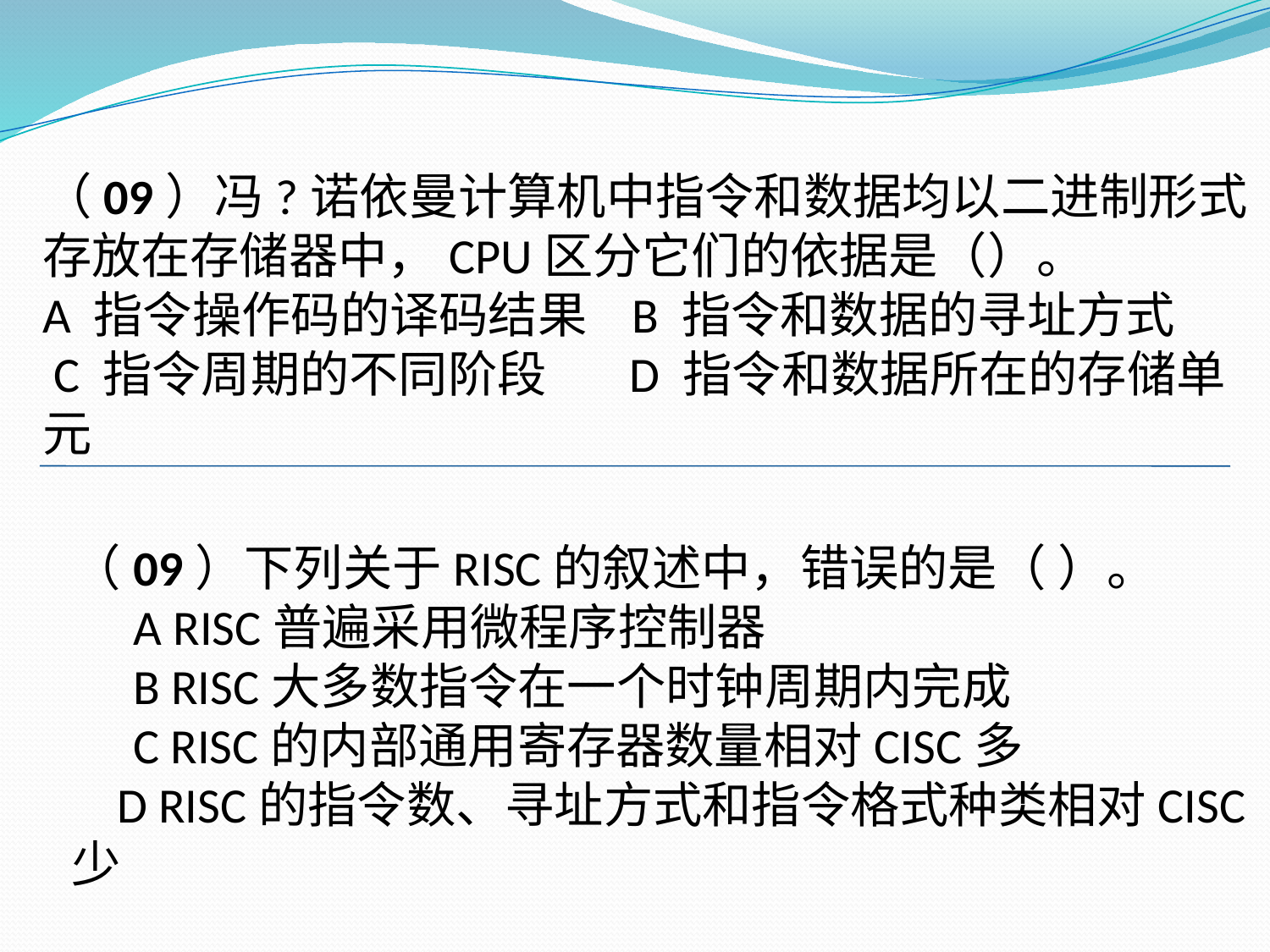

（09）冯?诺依曼计算机中指令和数据均以二进制形式存放在存储器中，CPU区分它们的依据是（）。
A 指令操作码的译码结果   B 指令和数据的寻址方式
 C 指令周期的不同阶段　  D 指令和数据所在的存储单元

（09）下列关于RISC的叙述中，错误的是（ ）。
　A RISC普遍采用微程序控制器
　B RISC大多数指令在一个时钟周期内完成
　C RISC的内部通用寄存器数量相对CISC多
    D RISC的指令数、寻址方式和指令格式种类相对CISC少